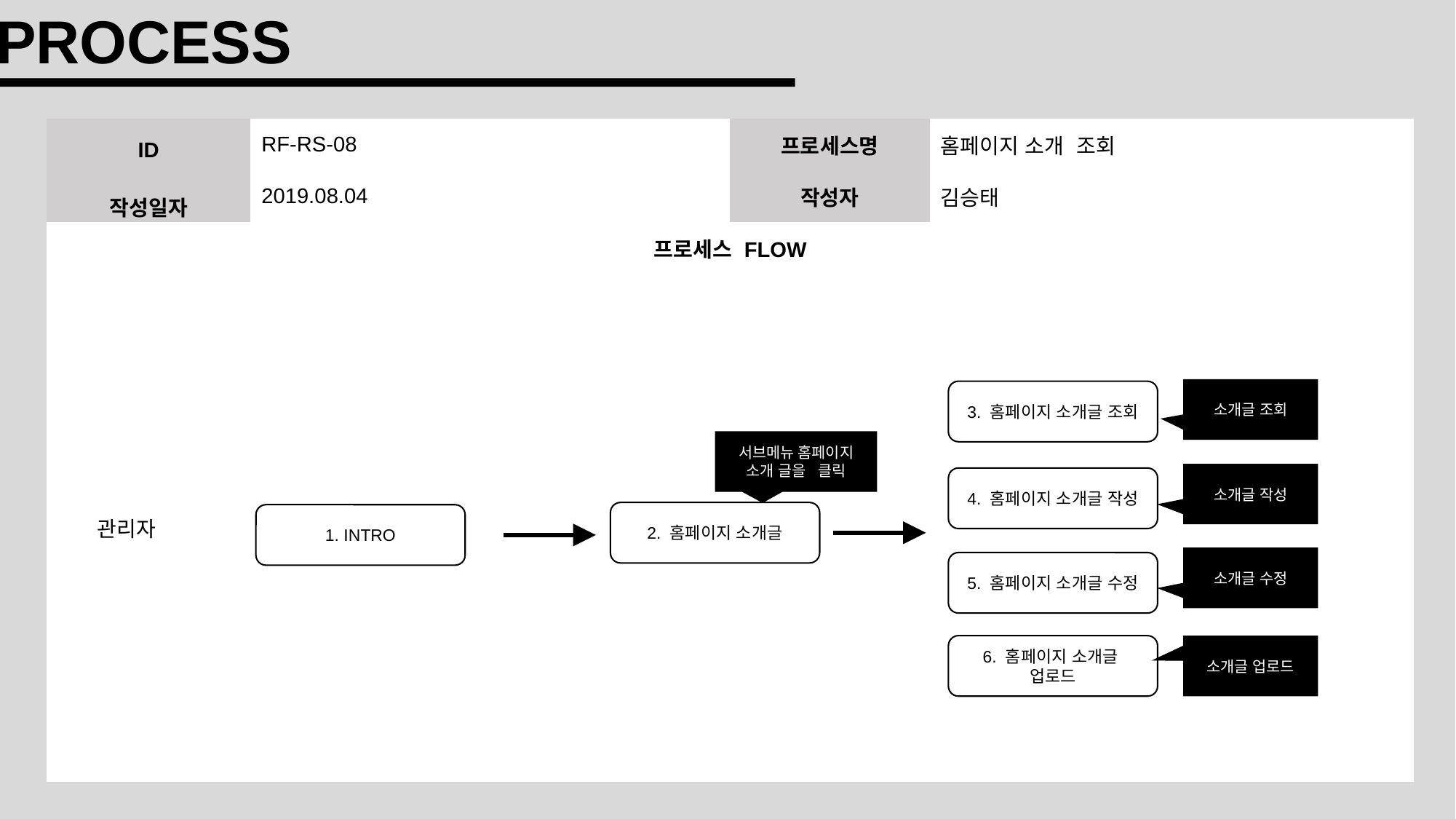

PROCESS

| ID |  | RF-RS-08 | 프로세스명 | 홈페이지 소개 조회 |
| --- | --- | --- | --- | --- |
| 작성일자 |  | 2019.08.04 | 작성자 | 김승태 |
| 프로세스 FLOW |  |  |  |  |
| 관리자 |  |  |  |  |
소개글 조회
3. 홈페이지 소개글 조회
서브메뉴 홈페이지 소개 글을   클릭
소개글 작성
4. 홈페이지 소개글 작성
2. 홈페이지 소개글
1. INTRO
소개글 수정
5. 홈페이지 소개글 수정
6. 홈페이지 소개글
업로드
소개글 업로드